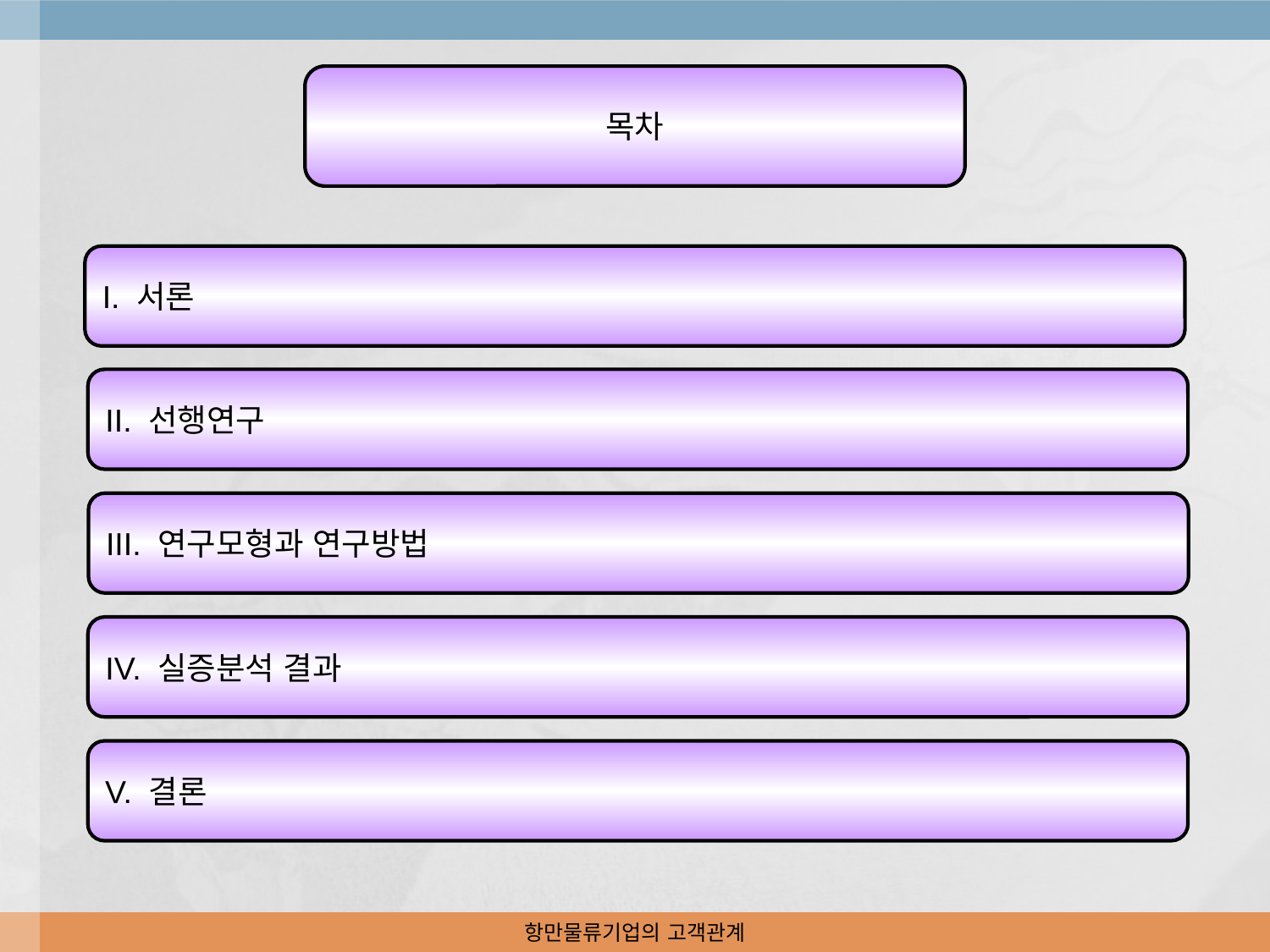

목차
I. 서론
II. 선행연구
III. 연구모형과 연구방법
IV. 실증분석 결과
V. 결론
항만물류기업의 고객관계